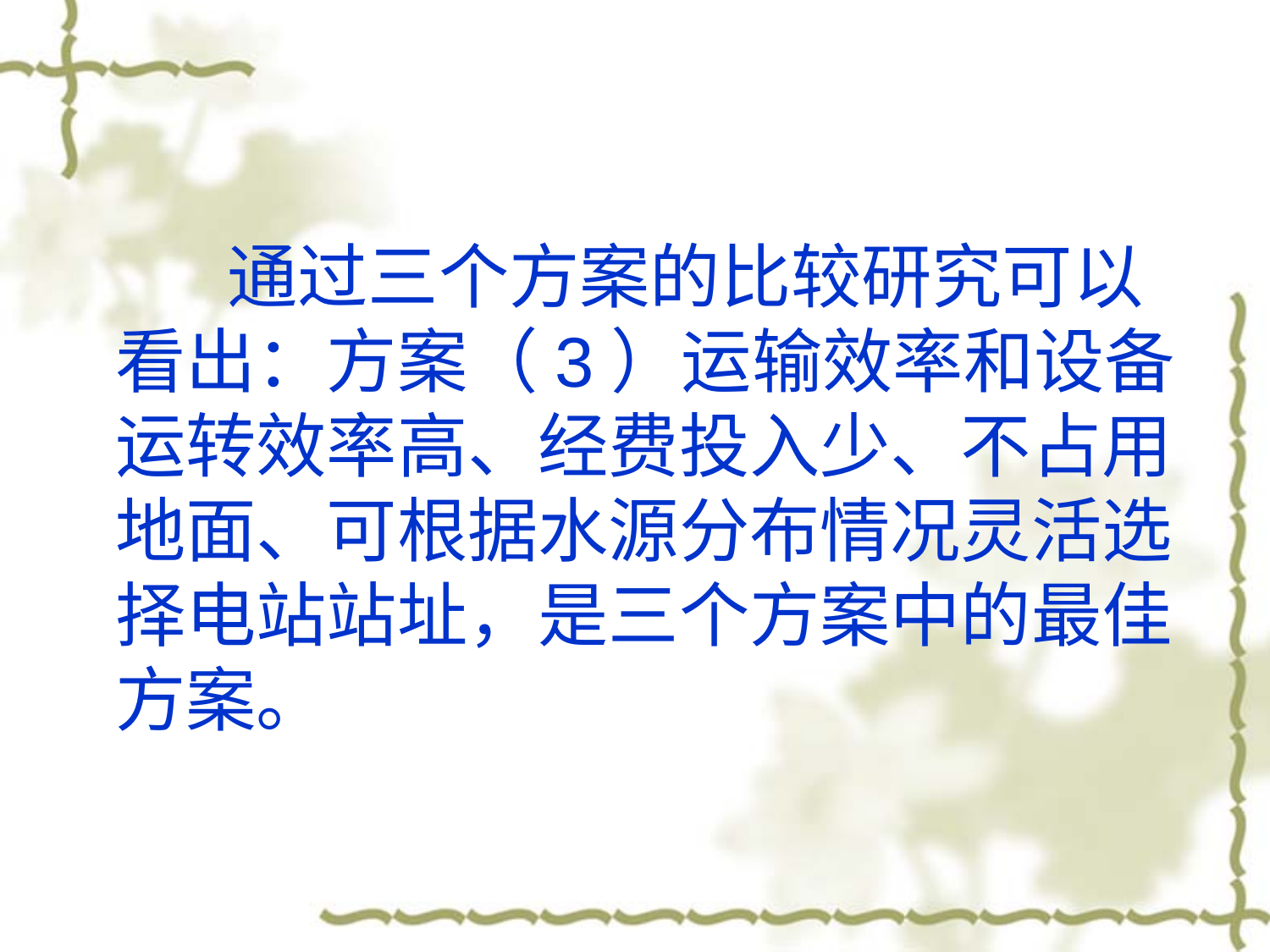

通过三个方案的比较研究可以看出：方案（3）运输效率和设备运转效率高、经费投入少、不占用地面、可根据水源分布情况灵活选择电站站址，是三个方案中的最佳方案。